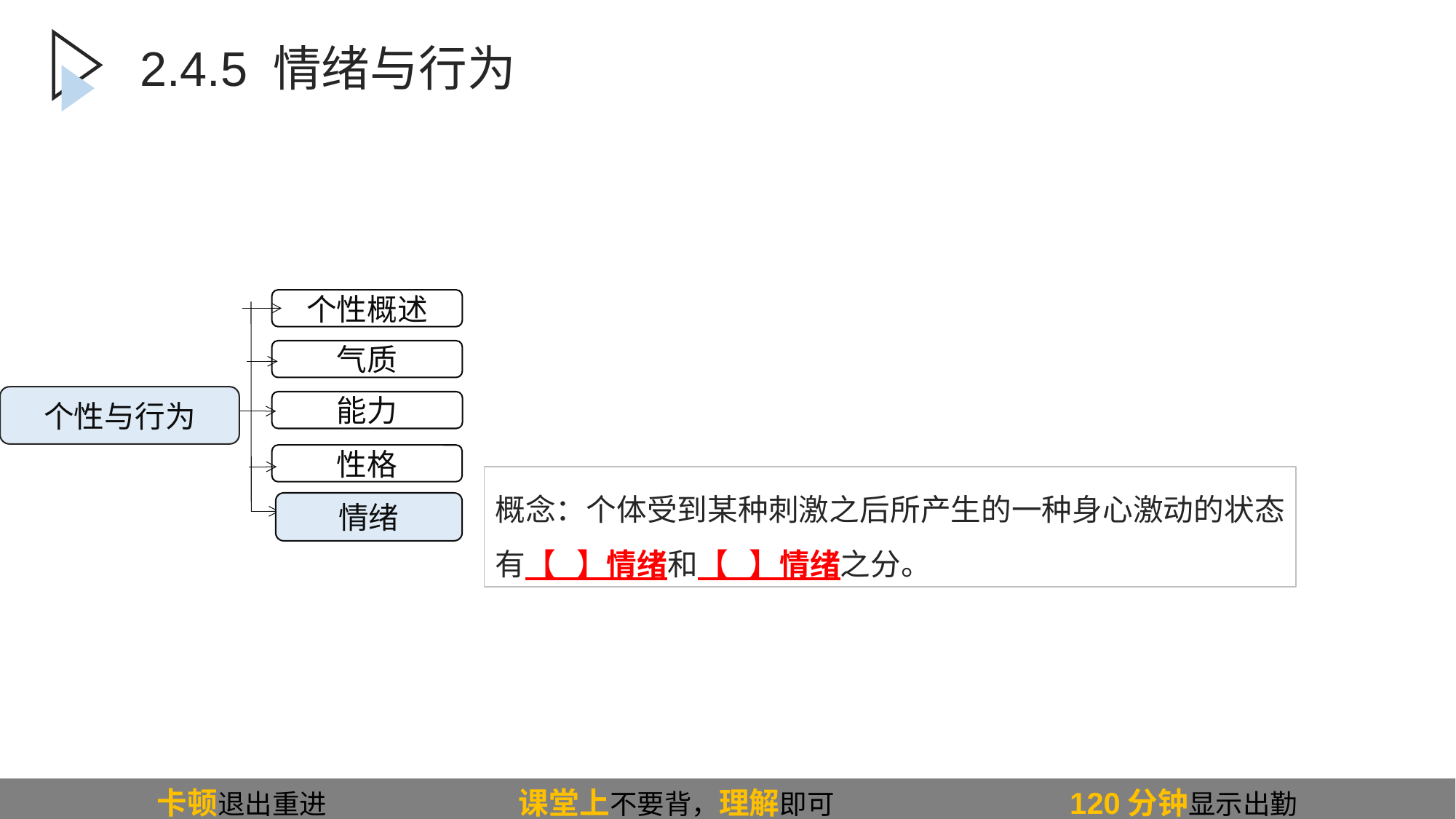

2.4.5 情绪与行为
个性概述
气质
能力

性格
情绪
个性与行为
概念：个体受到某种刺激之后所产生的一种身心激动的状态
有【   】情绪和【   】情绪之分。